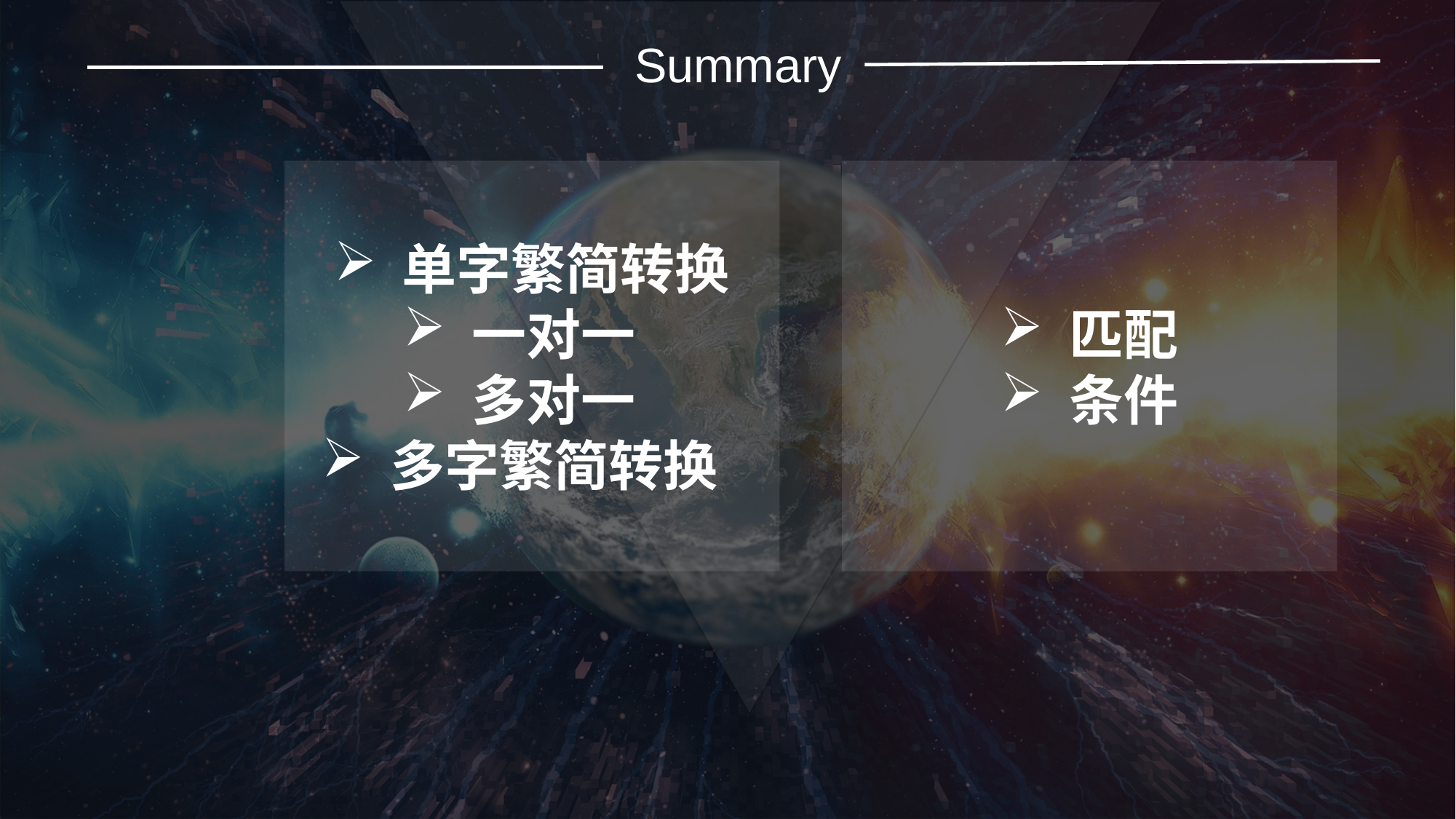

Summary
单字繁简转换
一对一
多对一
多字繁简转换
匹配
条件